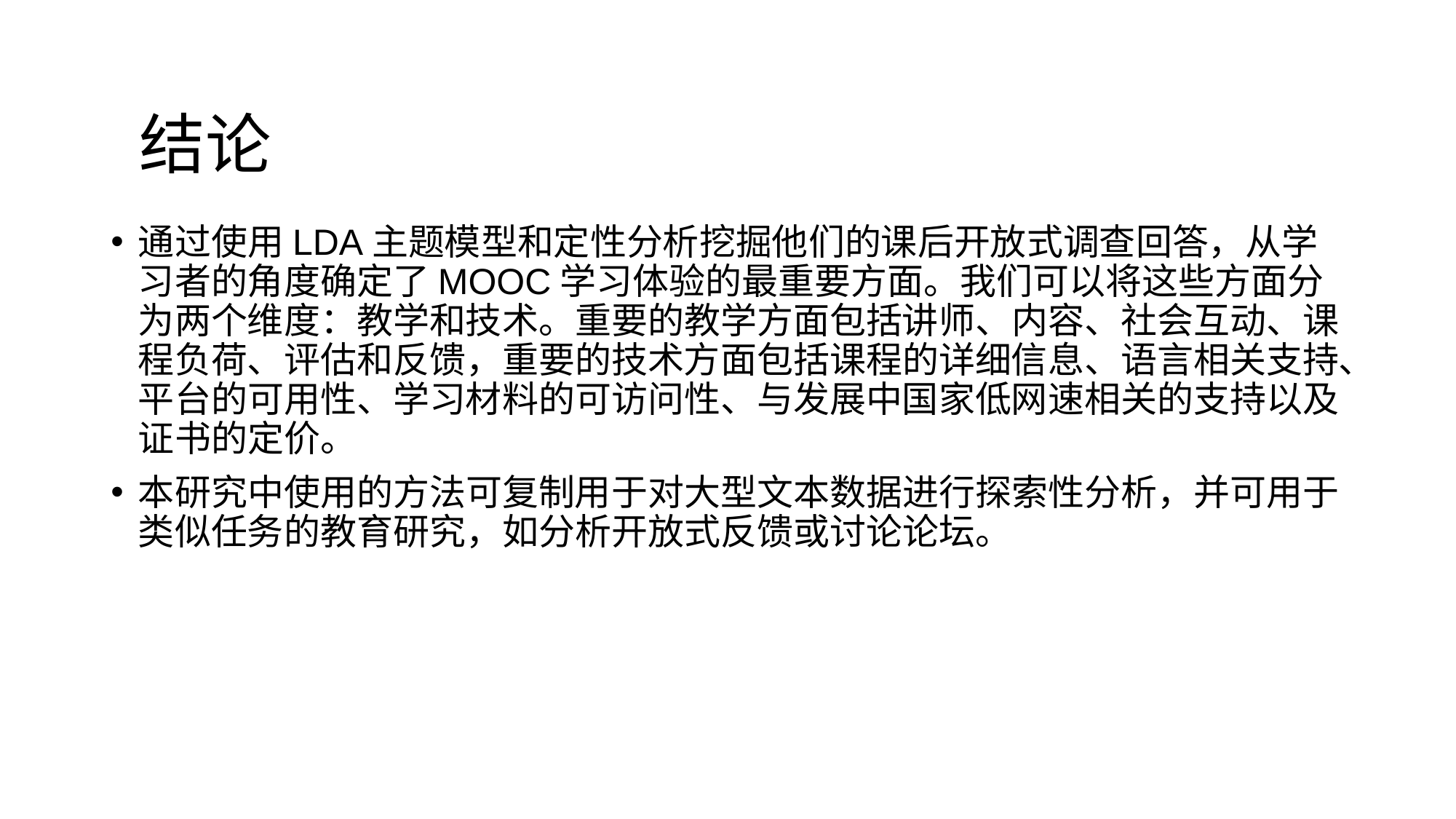

# 结论
通过使用LDA主题模型和定性分析挖掘他们的课后开放式调查回答，从学习者的角度确定了MOOC学习体验的最重要方面。我们可以将这些方面分为两个维度：教学和技术。重要的教学方面包括讲师、内容、社会互动、课程负荷、评估和反馈，重要的技术方面包括课程的详细信息、语言相关支持、平台的可用性、学习材料的可访问性、与发展中国家低网速相关的支持以及证书的定价。
本研究中使用的方法可复制用于对大型文本数据进行探索性分析，并可用于类似任务的教育研究，如分析开放式反馈或讨论论坛。